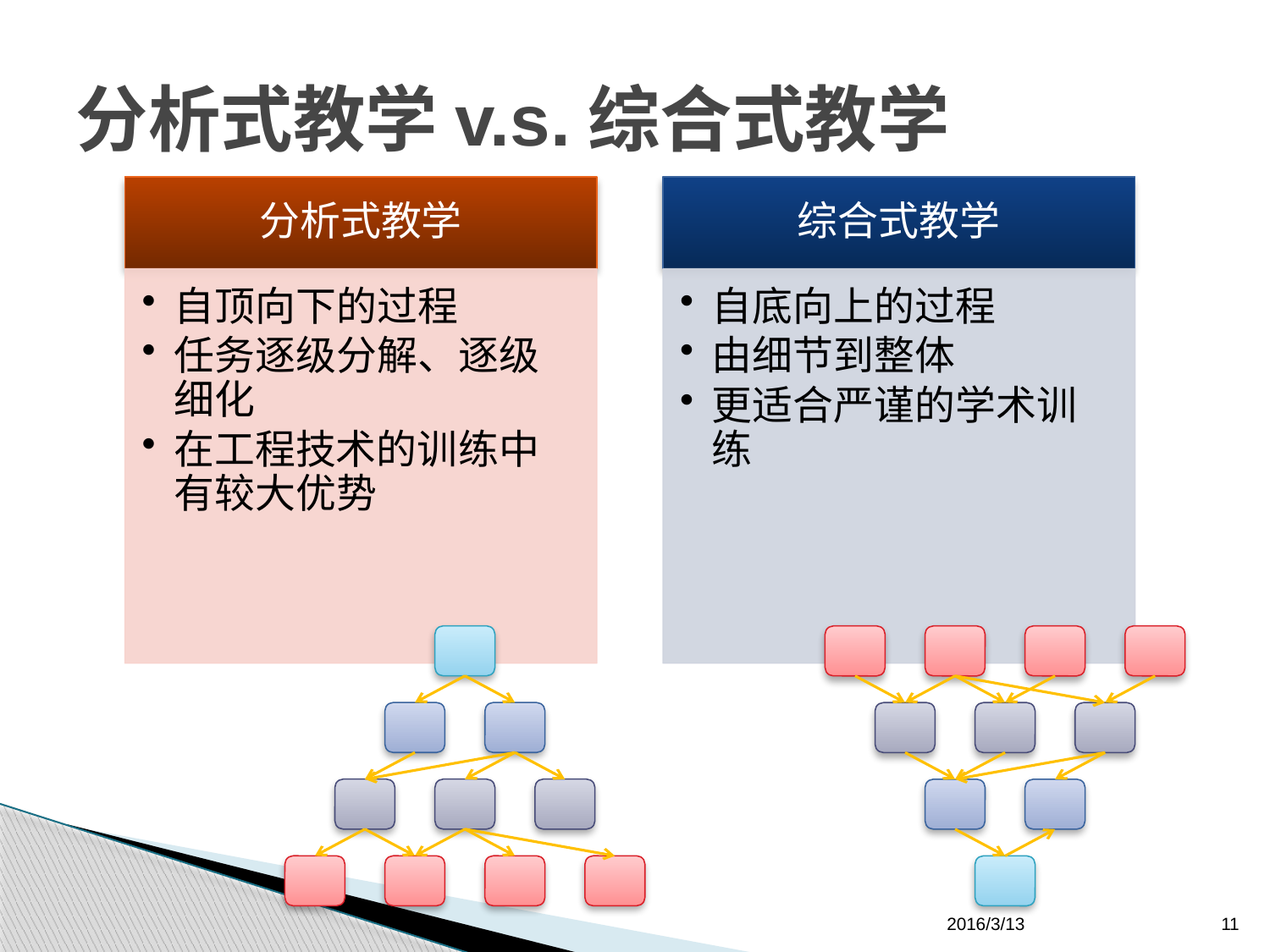

# 分析式教学v.s.综合式教学
分析式教学
自顶向下的过程
任务逐级分解、逐级细化
在工程技术的训练中有较大优势

综合式教学
自底向上的过程
由细节到整体
更适合严谨的学术训练

2016/3/13
11